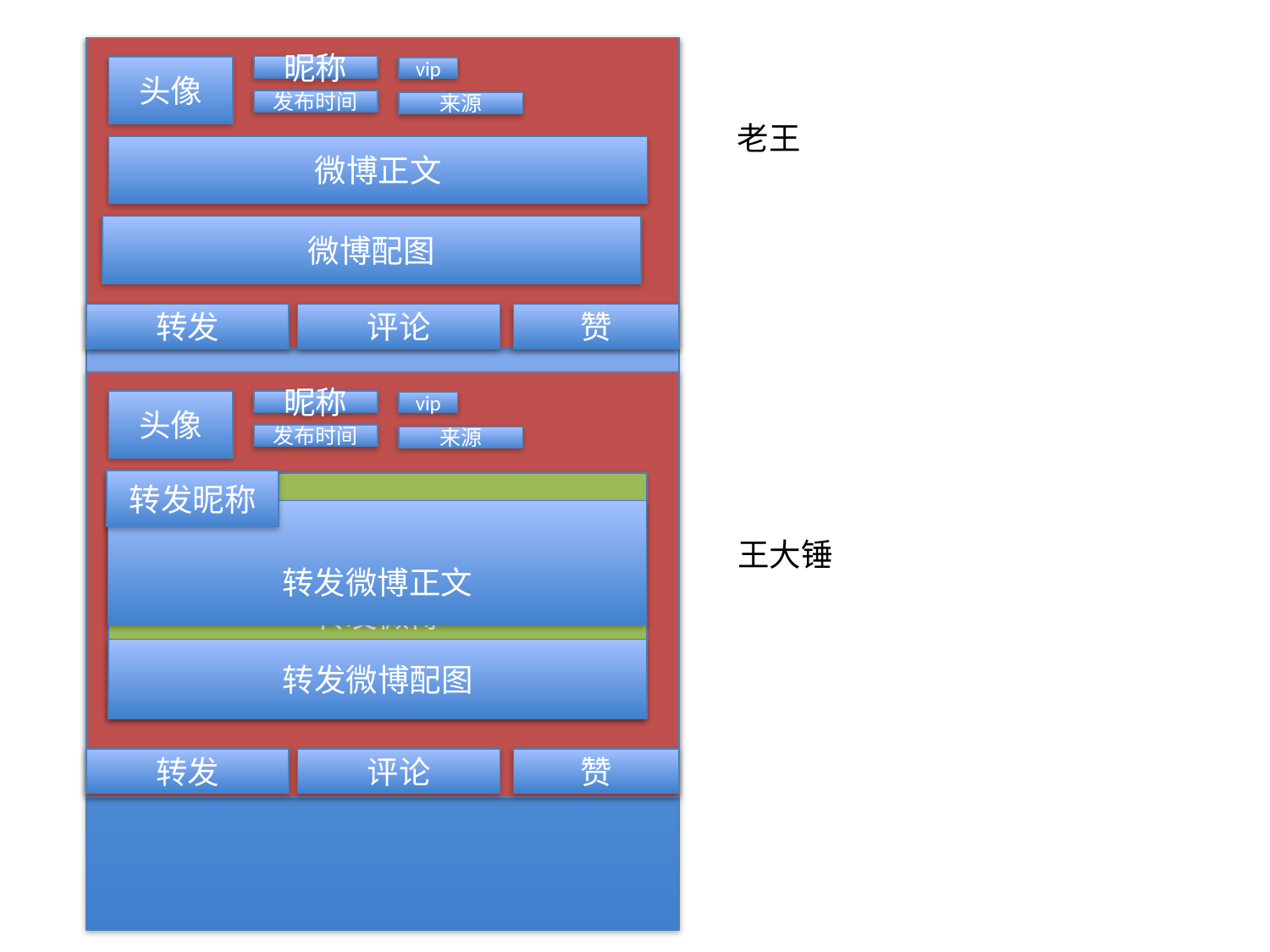

头像
昵称
vip
发布时间
来源
微博正文
微博配图
转发
评论
赞
手机屏幕
老王

头像
昵称
vip
发布时间
来源
转发昵称

转发微博

转发微博正文

转发微博配图

转发
评论
赞
王大锤